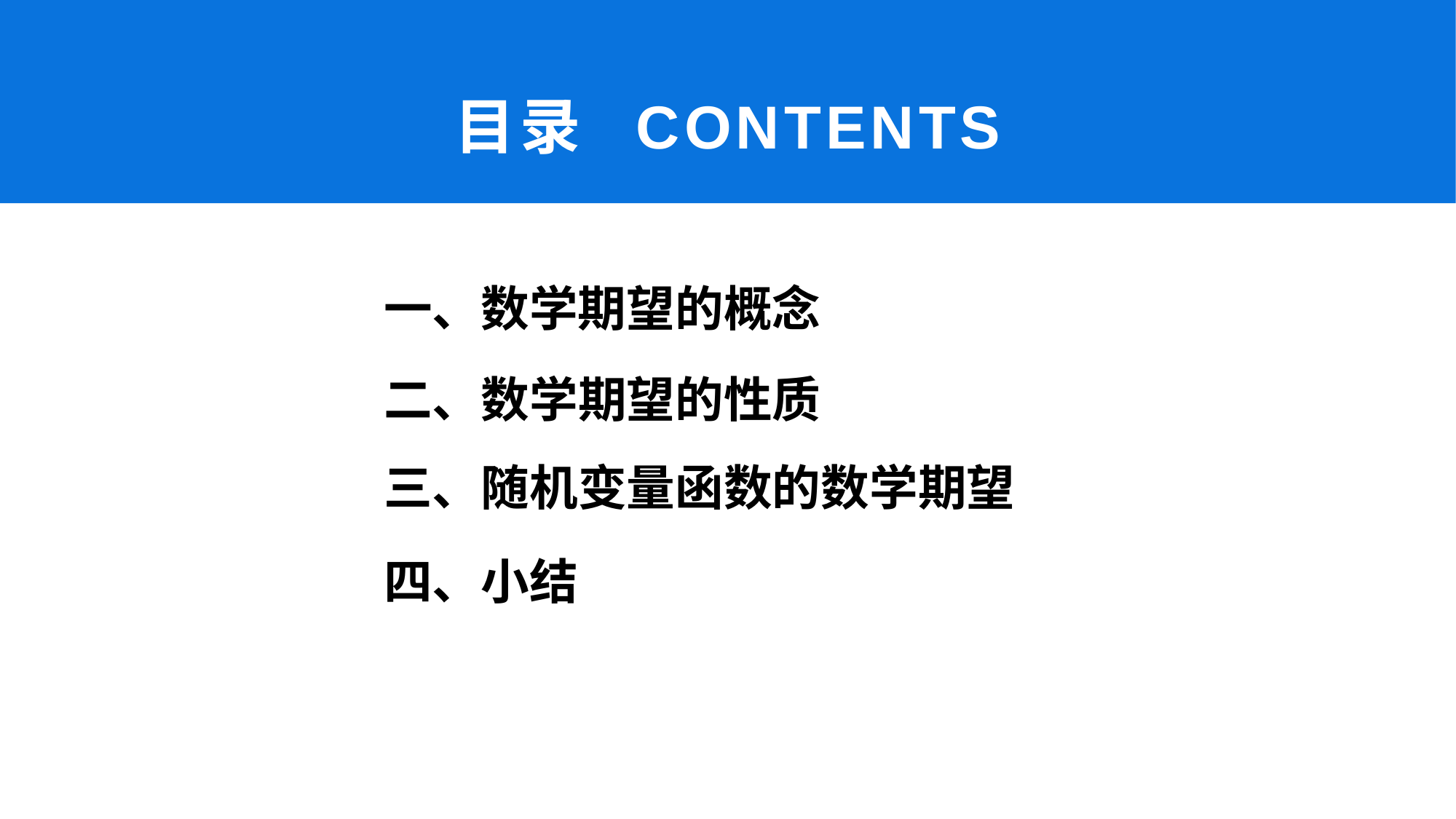

目录  CONTENTS
一、数学期望的概念
二、数学期望的性质
三、随机变量函数的数学期望
四、小结